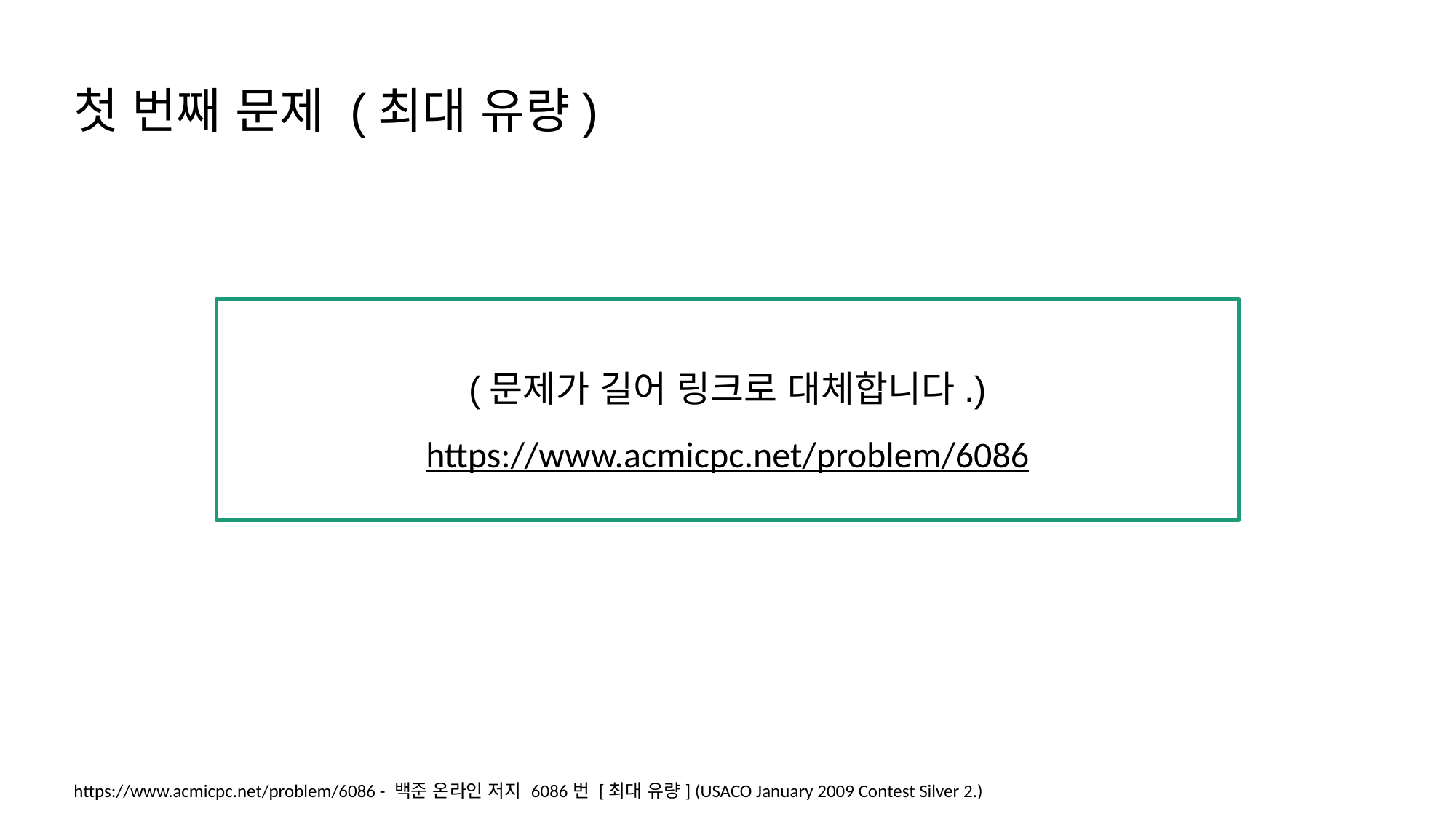

첫 번째 문제 (최대 유량)
(문제가 길어 링크로 대체합니다.)
https://www.acmicpc.net/problem/6086
https://www.acmicpc.net/problem/6086 - 백준 온라인 저지 6086번 [최대 유량] (USACO January 2009 Contest Silver 2.)